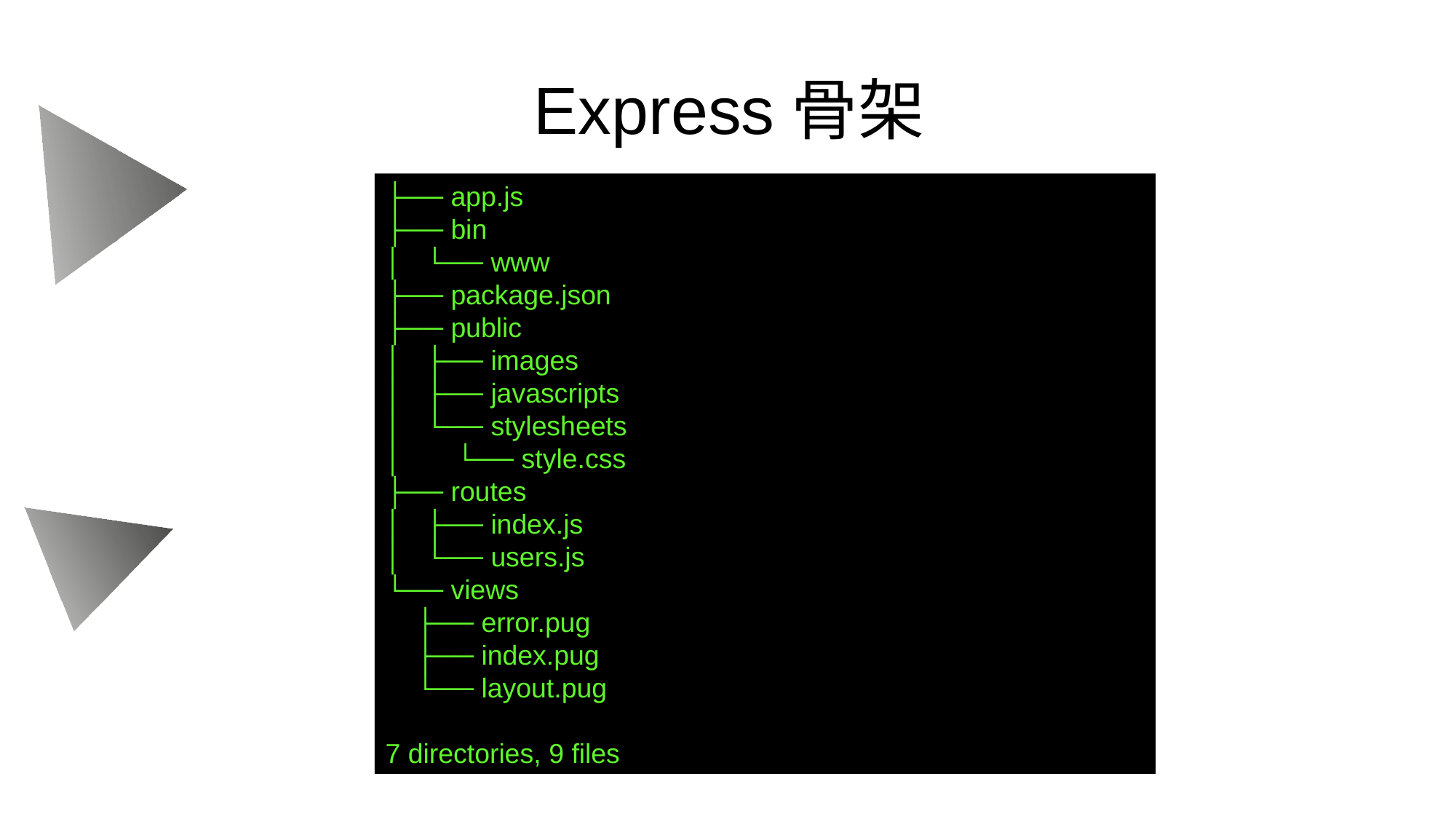

# 目录 CONTENTS
Express骨架

├── app.js
├── bin
│   └── www
├── package.json
├── public
│   ├── images
│   ├── javascripts
│   └── stylesheets
│       └── style.css
├── routes
│   ├── index.js
│   └── users.js
└── views
    ├── error.pug
    ├── index.pug
    └── layout.pug

7 directories, 9 files

COMPANY PROFILE
我们坚持以客户为中心，快速响应客户需求，持续为客户创造长期价值进而成就客户
市场分析
MARKET ANALYSIS
我们坚持以客户为中心，快速响应客户需求，持续为客户创造长期价值进而成就客户
产品服务
PRODUCT SERVICE
我们坚持以客户为中心，快速响应客户需求，持续为客户创造长期价值进而成就客户
财务分析
FINANCIAL ANALYSIS
我们坚持以客户为中心，快速响应客户需求，持续为客户创造长期价值进而成就客户

4